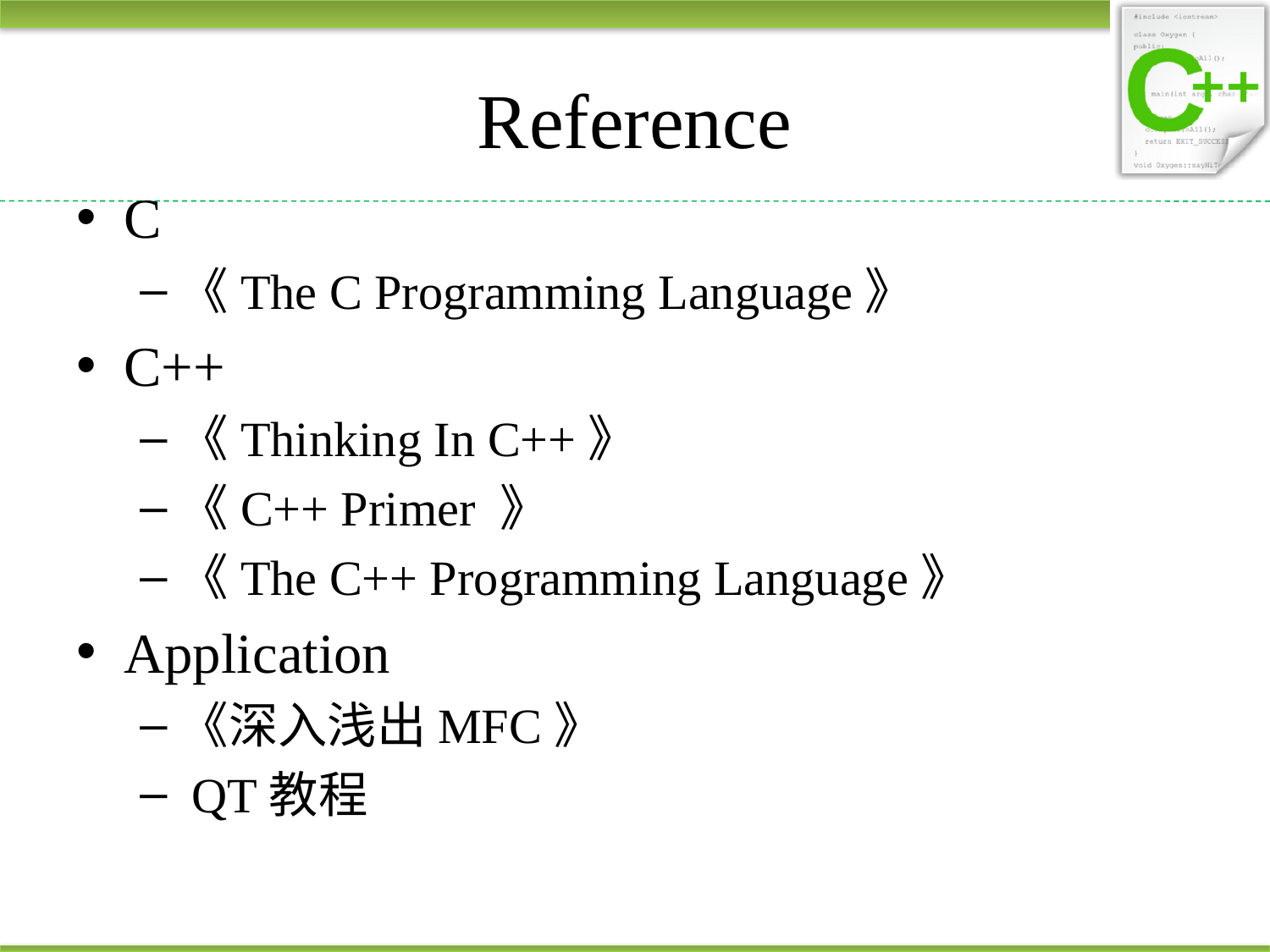

# Reference
C
《The C Programming Language》
C++
《Thinking In C++》
《C++ Primer 》
《The C++ Programming Language》
Application
《深入浅出MFC》
 QT教程